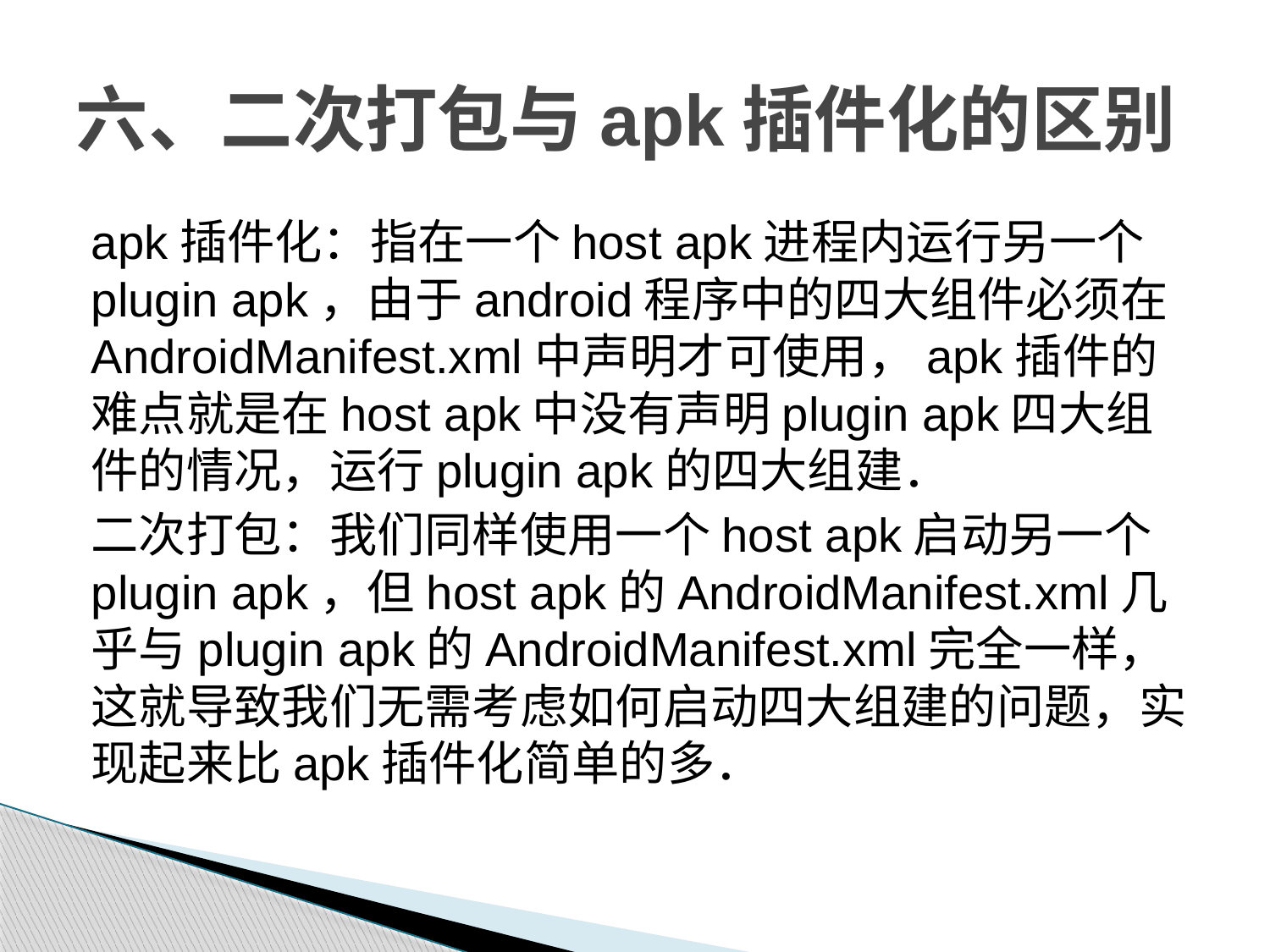

# 六、二次打包与apk插件化的区别
apk插件化：指在一个host apk进程内运行另一个plugin apk，由于android程序中的四大组件必须在AndroidManifest.xml中声明才可使用，apk插件的难点就是在host apk中没有声明plugin apk四大组件的情况，运行plugin apk的四大组建．
二次打包：我们同样使用一个host apk启动另一个plugin apk，但host apk的AndroidManifest.xml几乎与plugin apk的AndroidManifest.xml完全一样，这就导致我们无需考虑如何启动四大组建的问题，实现起来比apk插件化简单的多．